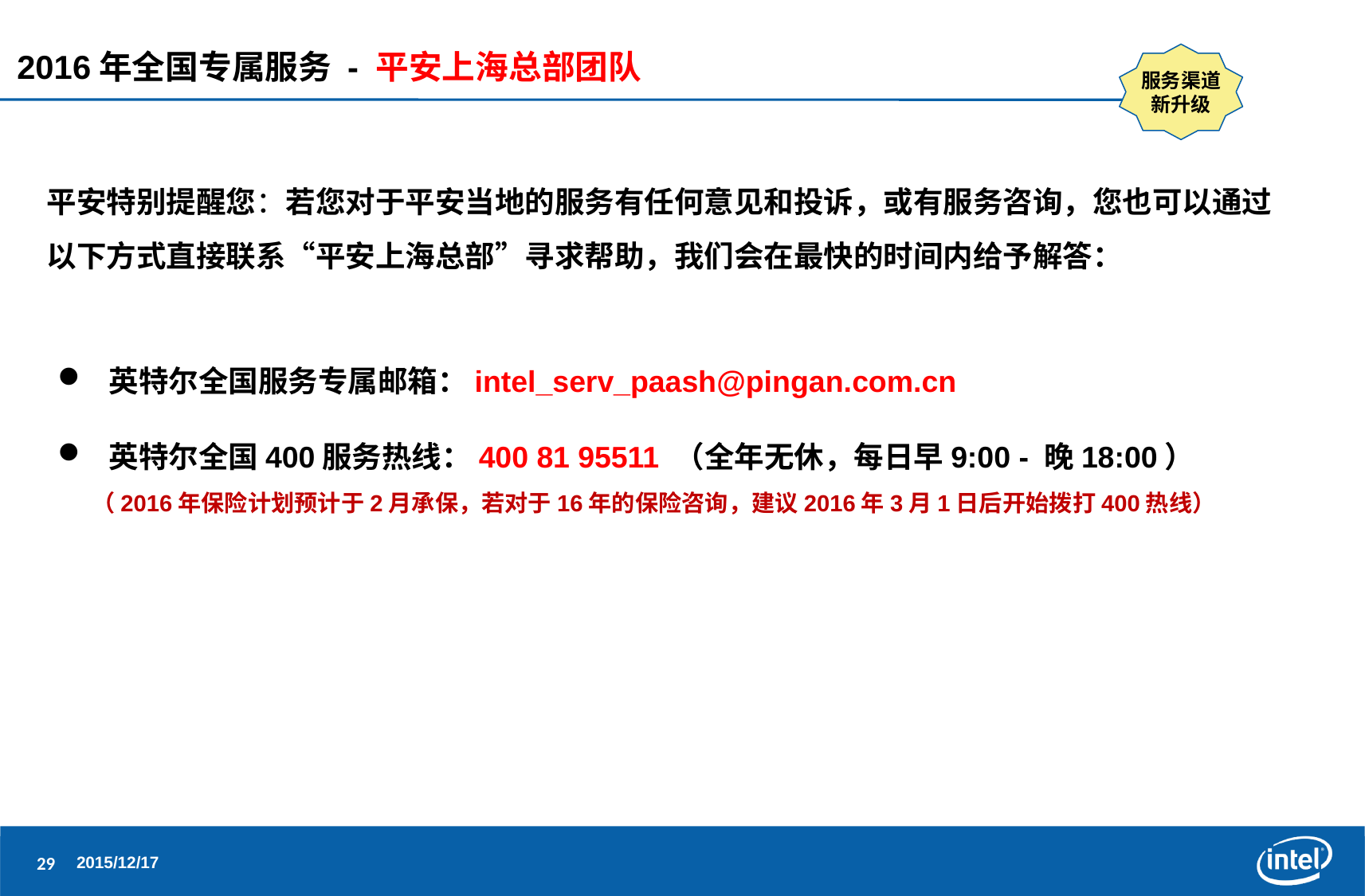

2016年全国专属服务 - 平安上海总部团队
服务渠道新升级
平安特别提醒您：若您对于平安当地的服务有任何意见和投诉，或有服务咨询，您也可以通过以下方式直接联系“平安上海总部”寻求帮助，我们会在最快的时间内给予解答：

 英特尔全国服务专属邮箱：intel_serv_paash@pingan.com.cn

 英特尔全国400服务热线：400 81 95511 （全年无休，每日早9:00 - 晚18:00）
（2016年保险计划预计于2月承保，若对于16年的保险咨询，建议2016年3月1日后开始拨打400热线）
29
2015/12/17